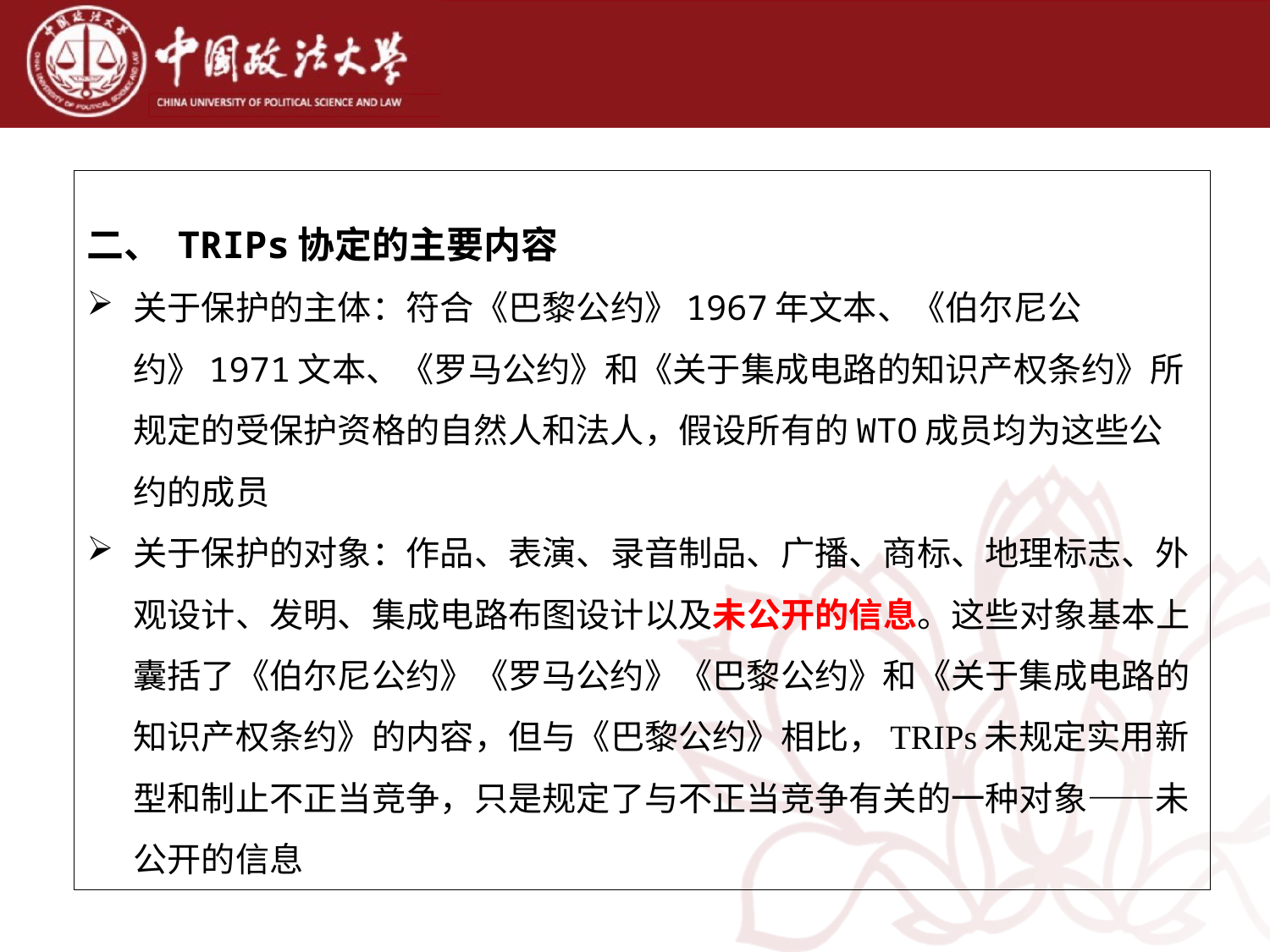

二、 TRIPs协定的主要内容
关于保护的主体：符合《巴黎公约》1967年文本、《伯尔尼公约》1971文本、《罗马公约》和《关于集成电路的知识产权条约》所规定的受保护资格的自然人和法人，假设所有的WTO成员均为这些公约的成员
关于保护的对象：作品、表演、录音制品、广播、商标、地理标志、外观设计、发明、集成电路布图设计以及未公开的信息。这些对象基本上囊括了《伯尔尼公约》《罗马公约》《巴黎公约》和《关于集成电路的知识产权条约》的内容，但与《巴黎公约》相比，TRIPs未规定实用新型和制止不正当竞争，只是规定了与不正当竞争有关的一种对象——未公开的信息